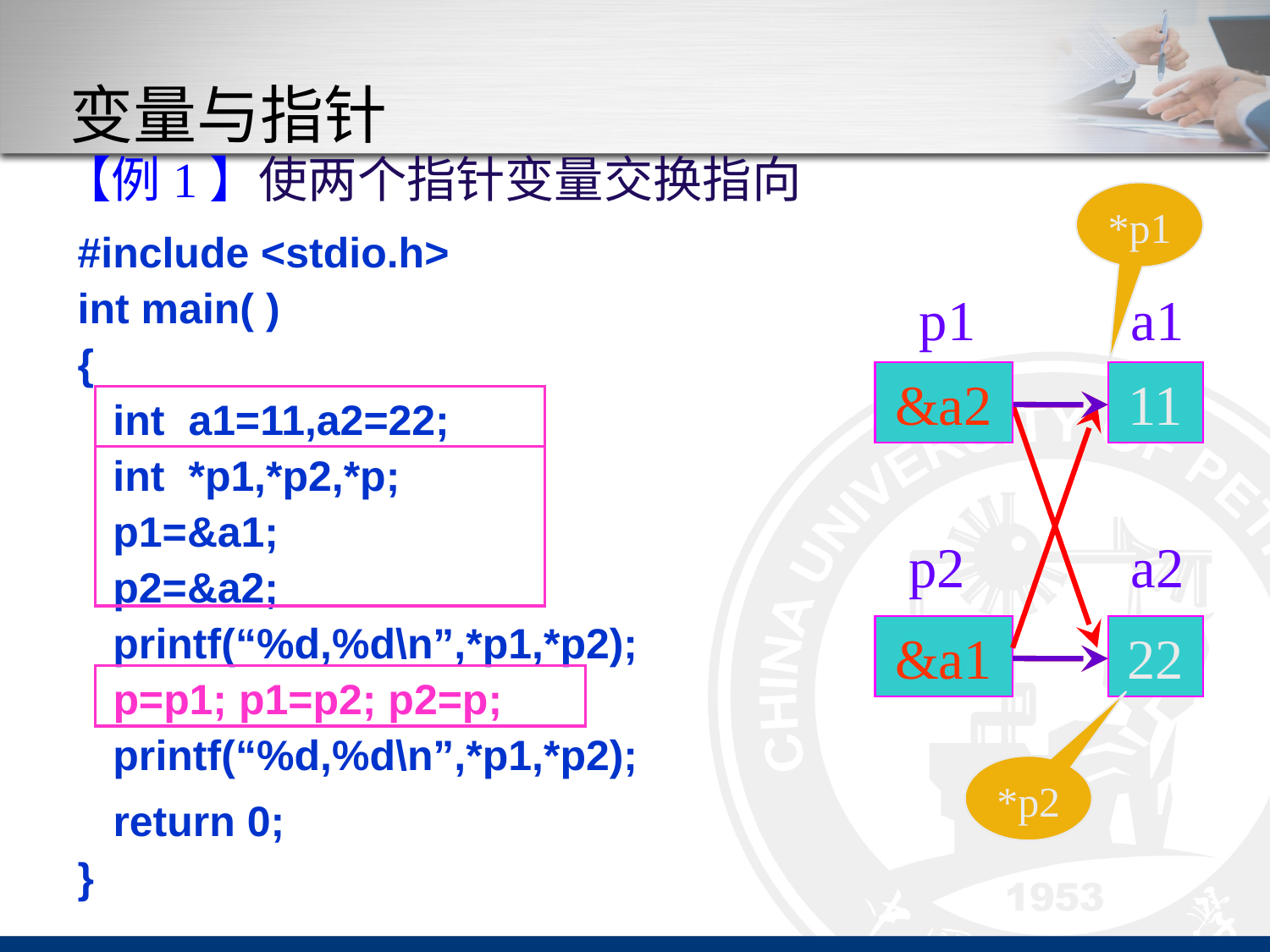

# 变量与指针
【例1】使两个指针变量交换指向
*p1
#include <stdio.h>
int main( )
{
   int  a1=11,a2=22;
   int  *p1,*p2,*p;
   p1=&a1;
   p2=&a2;
   printf(“%d,%d\n”,*p1,*p2);
   p=p1; p1=p2; p2=p;
   printf(“%d,%d\n”,*p1,*p2);
   return 0;
}
p1
a1
&a1
&a2
11

p2
a2
&a2
&a1
22

*p2